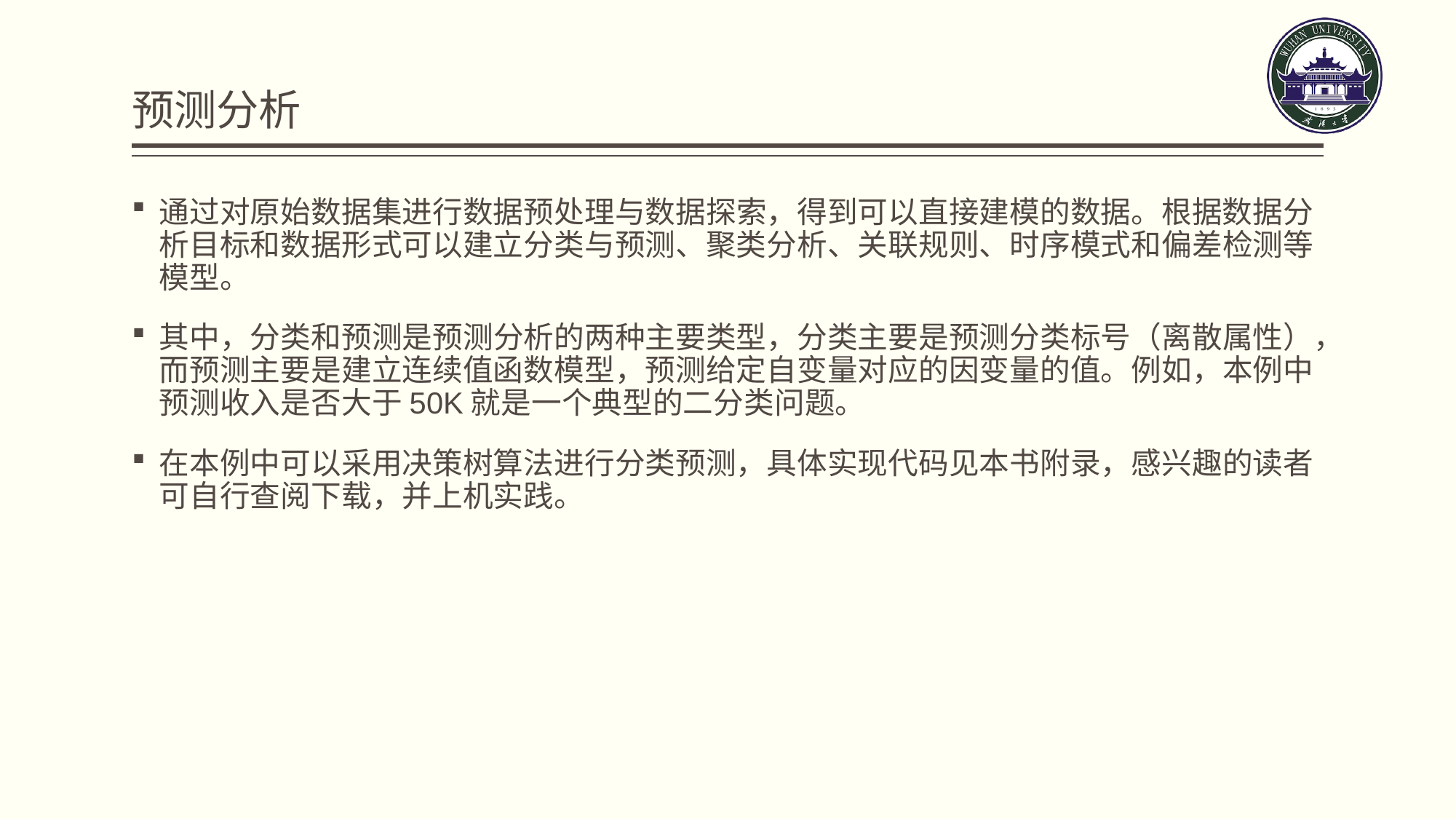

# 预测分析
通过对原始数据集进行数据预处理与数据探索，得到可以直接建模的数据。根据数据分析目标和数据形式可以建立分类与预测、聚类分析、关联规则、时序模式和偏差检测等模型。
其中，分类和预测是预测分析的两种主要类型，分类主要是预测分类标号（离散属性），而预测主要是建立连续值函数模型，预测给定自变量对应的因变量的值。例如，本例中预测收入是否大于50K就是一个典型的二分类问题。
在本例中可以采用决策树算法进行分类预测，具体实现代码见本书附录，感兴趣的读者可自行查阅下载，并上机实践。